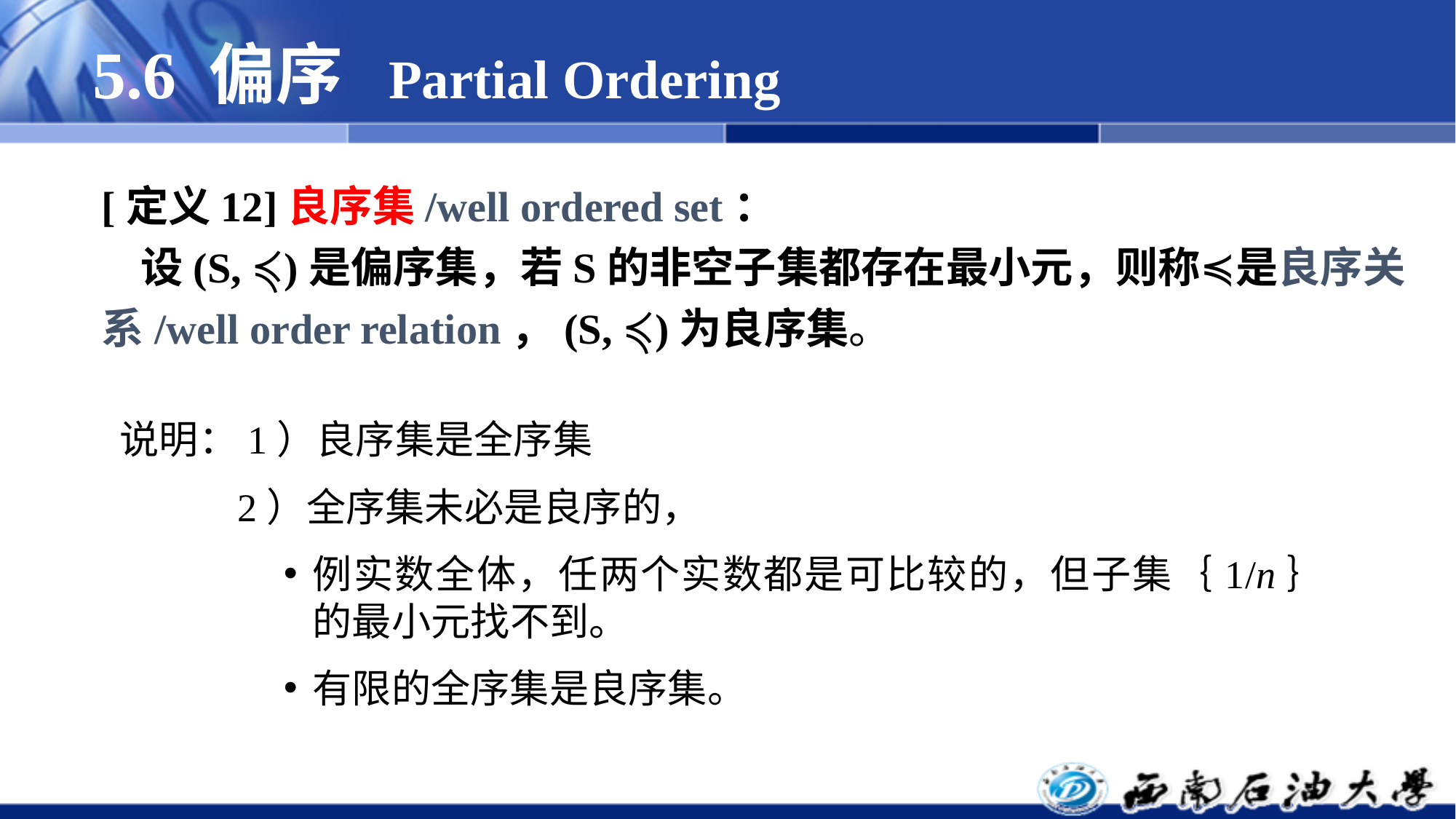

# 5.6 偏序  Partial Ordering
[定义12]良序集/well ordered set：
   设(S, ≼)是偏序集，若S的非空子集都存在最小元，则称≼是良序关系/well order relation，(S, ≼)为良序集。
说明：1）良序集是全序集
            2）全序集未必是良序的，
例实数全体，任两个实数都是可比较的，但子集｛1/n｝的最小元找不到。
有限的全序集是良序集。